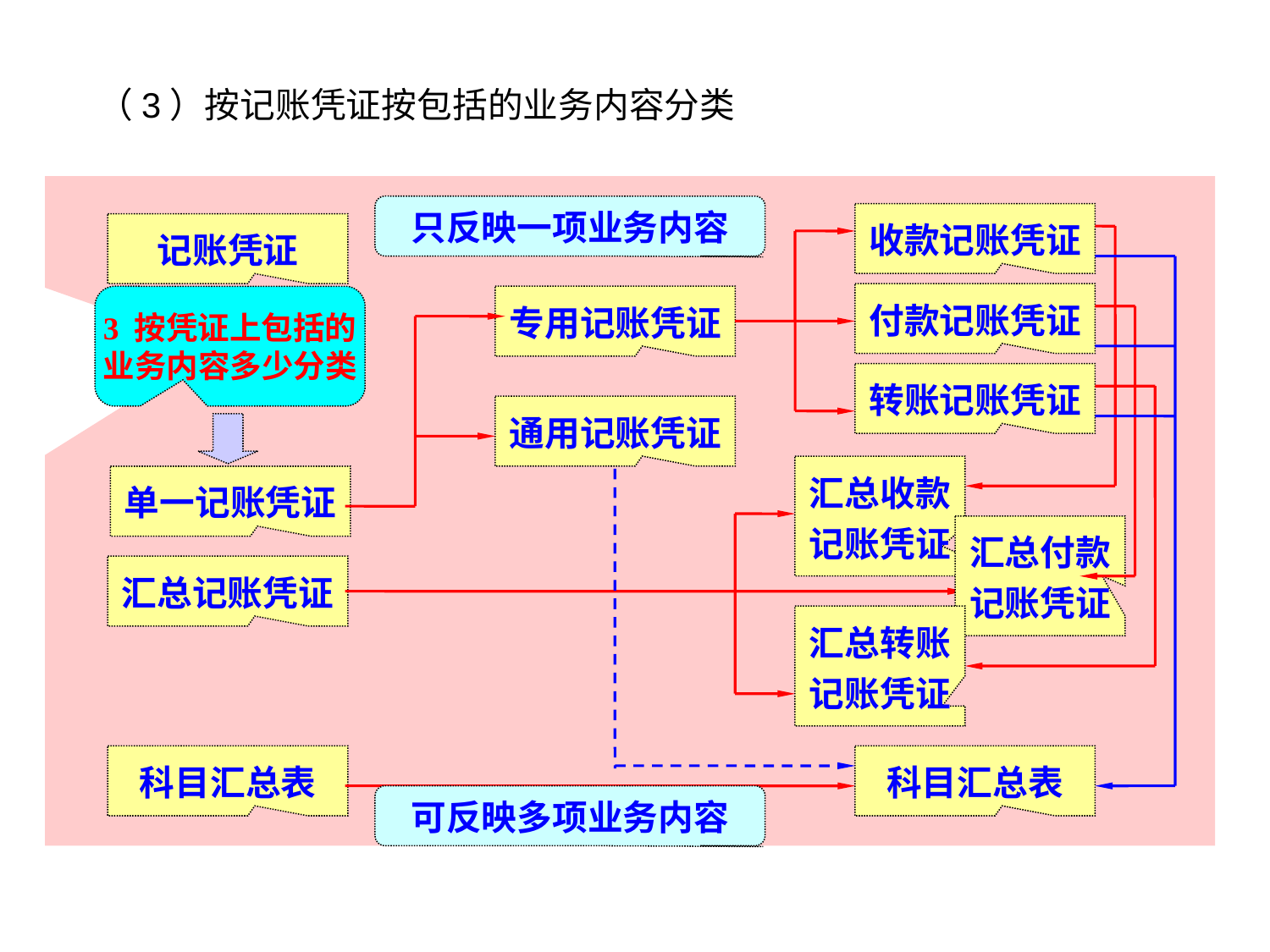

（3）按记账凭证按包括的业务内容分类

只反映一项业务内容
收款记账凭证

付款记账凭证

转账记账凭证

记账凭证
3 按凭证上包括的
业务内容多少分类

专用记账凭证

通用记账凭证

单一记账凭证
汇总记账凭证
科目汇总表
汇总收款记账凭证

汇总付款记账凭证

汇总转账记账凭证

科目汇总表

可反映多项业务内容